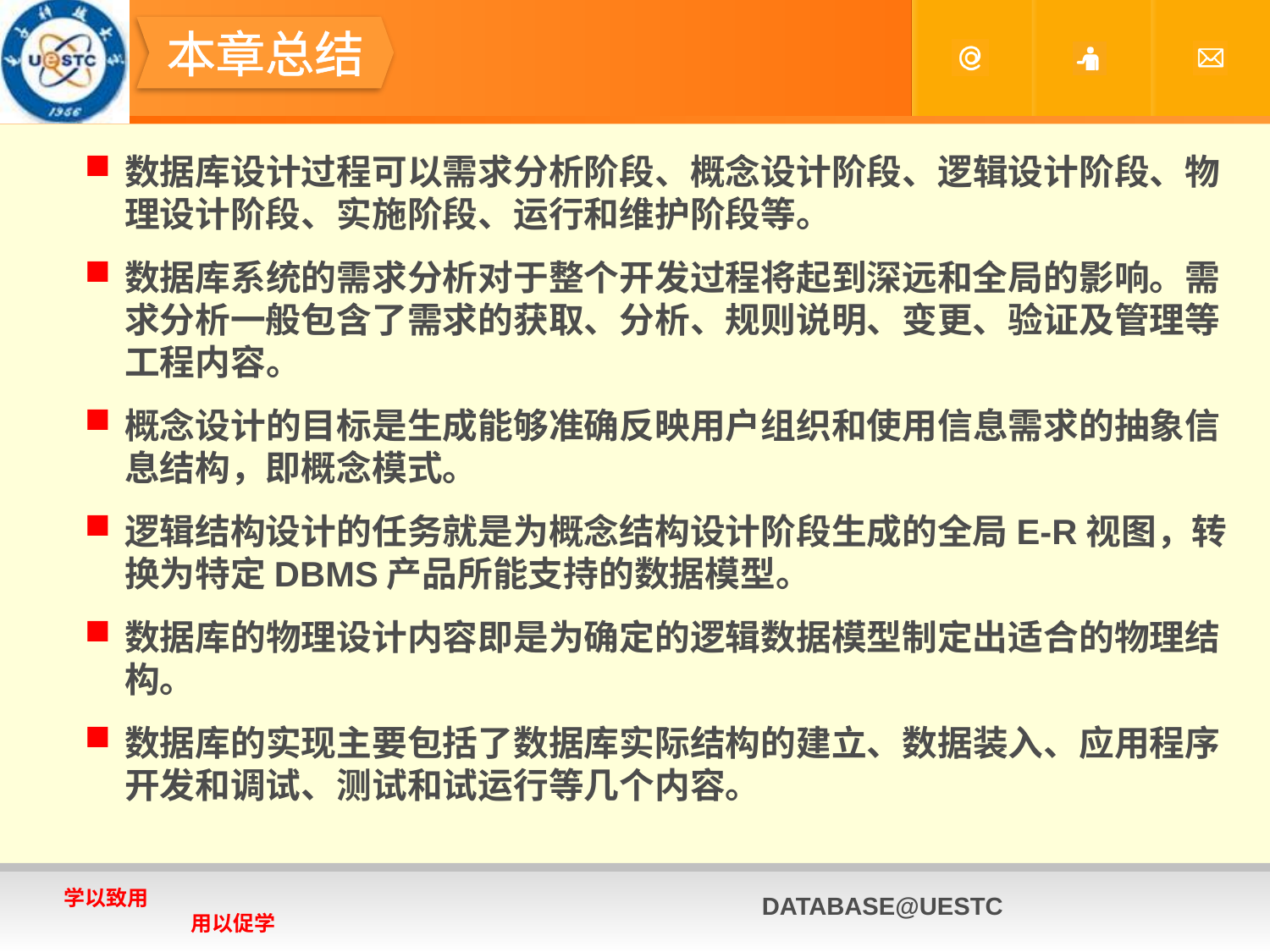

#
本章总结
数据库设计过程可以需求分析阶段、概念设计阶段、逻辑设计阶段、物理设计阶段、实施阶段、运行和维护阶段等。
数据库系统的需求分析对于整个开发过程将起到深远和全局的影响。需求分析一般包含了需求的获取、分析、规则说明、变更、验证及管理等工程内容。
概念设计的目标是生成能够准确反映用户组织和使用信息需求的抽象信息结构，即概念模式。
逻辑结构设计的任务就是为概念结构设计阶段生成的全局E-R视图，转换为特定DBMS产品所能支持的数据模型。
数据库的物理设计内容即是为确定的逻辑数据模型制定出适合的物理结构。
数据库的实现主要包括了数据库实际结构的建立、数据装入、应用程序开发和调试、测试和试运行等几个内容。